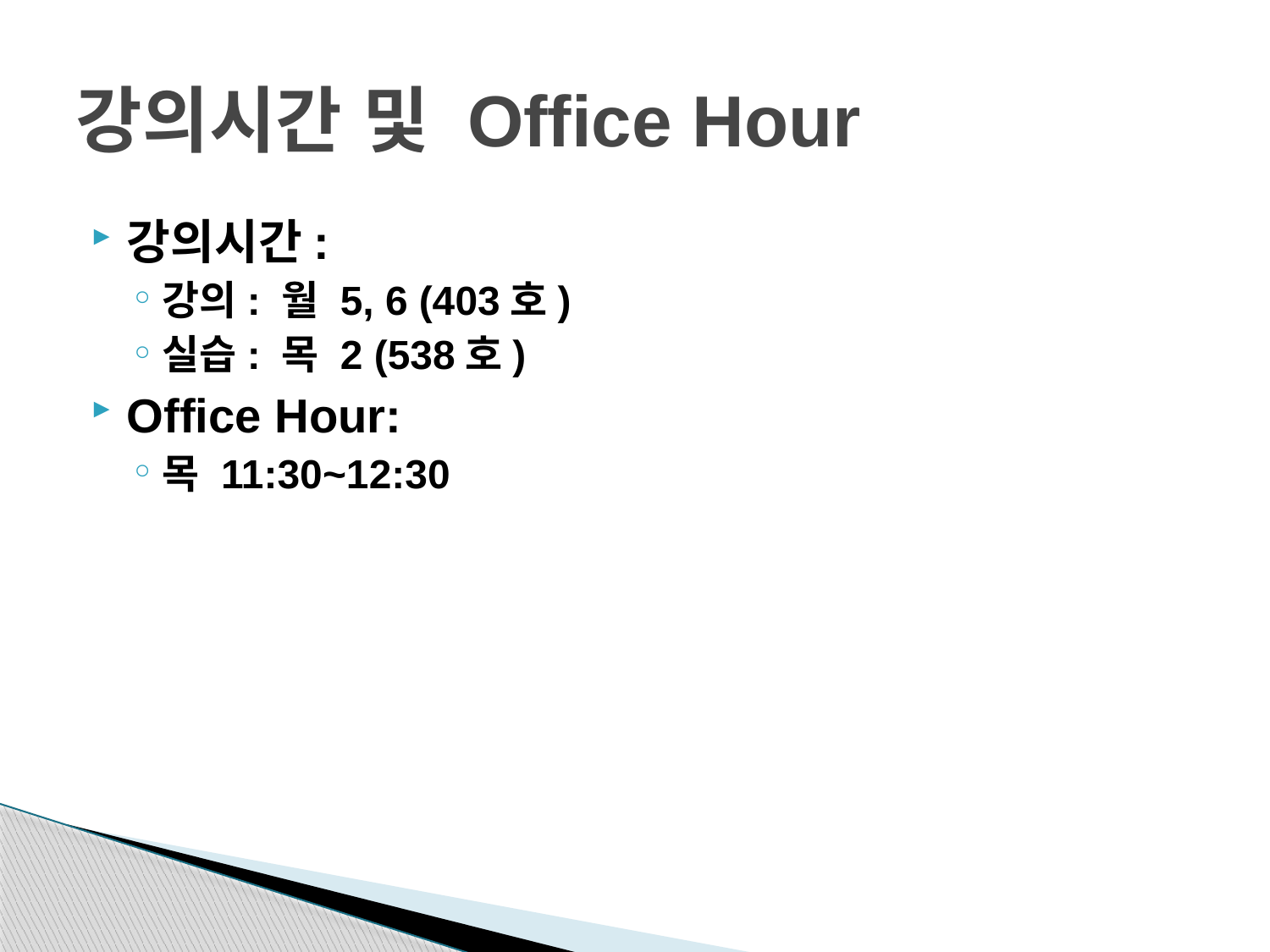

# 강의시간 및 Office Hour
강의시간:
강의: 월 5, 6 (403호)
실습: 목 2 (538호)
Office Hour:
목 11:30~12:30